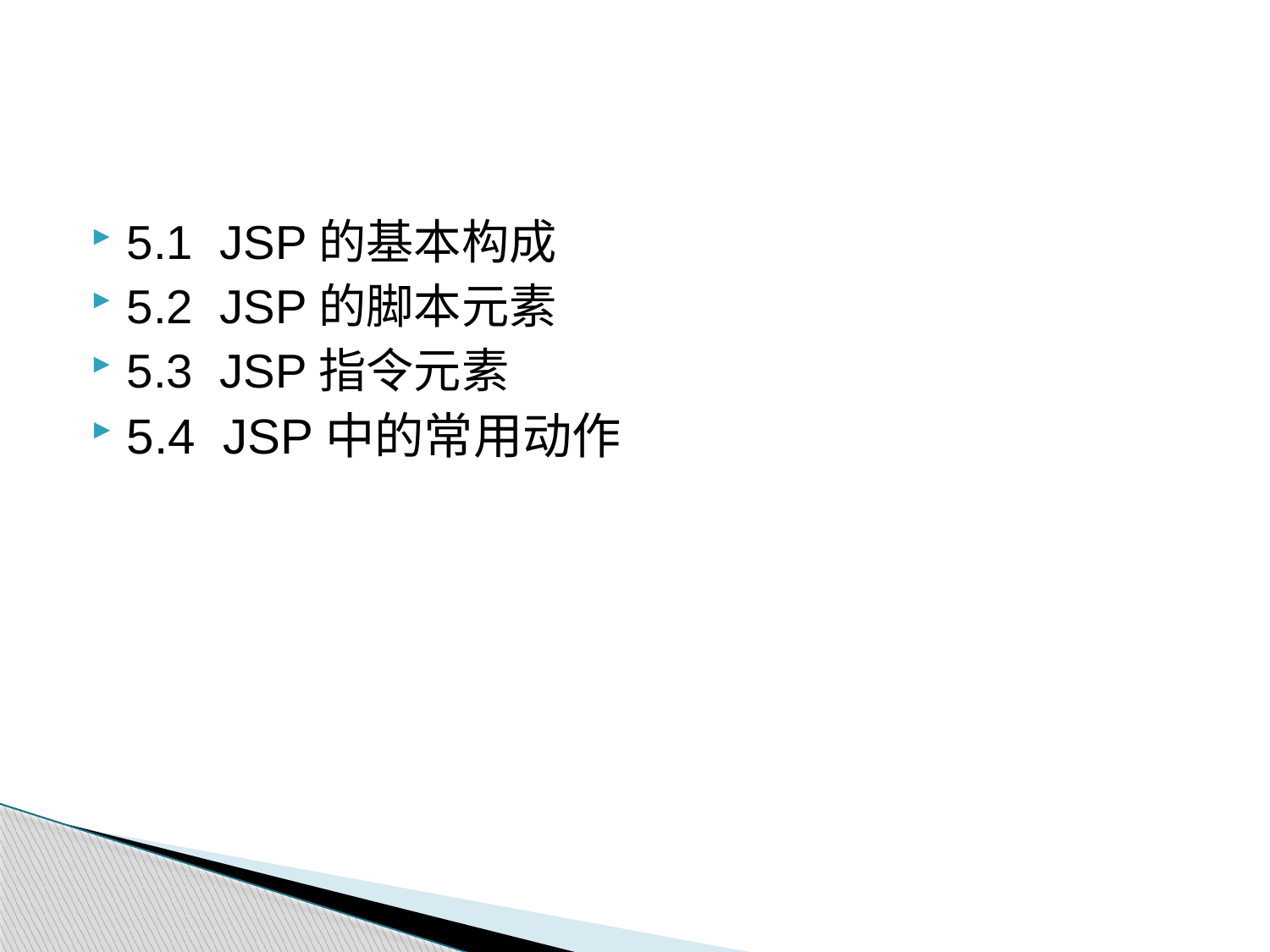

#
5.1  JSP的基本构成
5.2  JSP的脚本元素
5.3  JSP指令元素
5.4  JSP中的常用动作